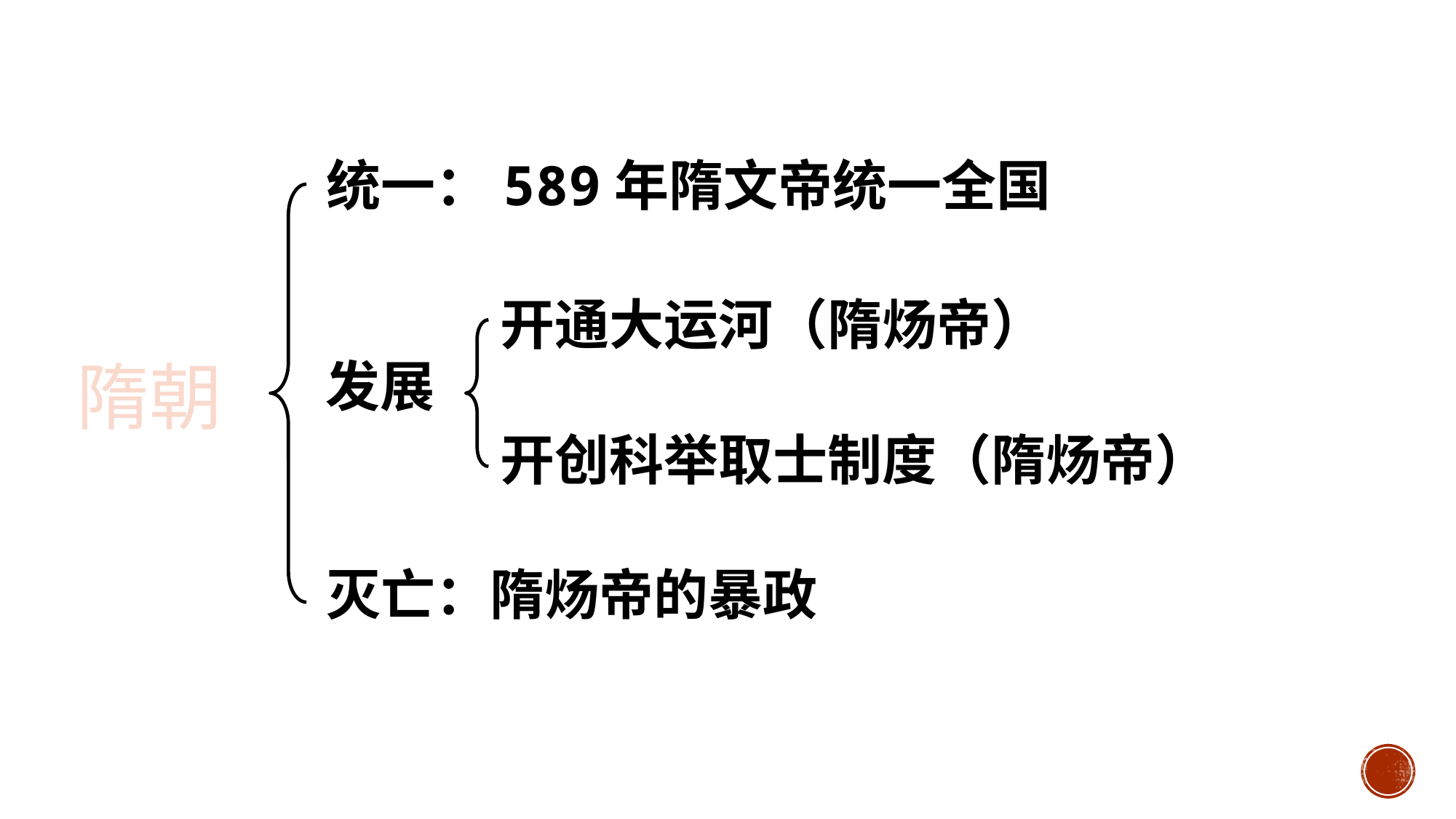

统一：589年隋文帝统一全国

开通大运河（隋炀帝）

隋朝
发展
开创科举取士制度（隋炀帝）
灭亡：隋炀帝的暴政